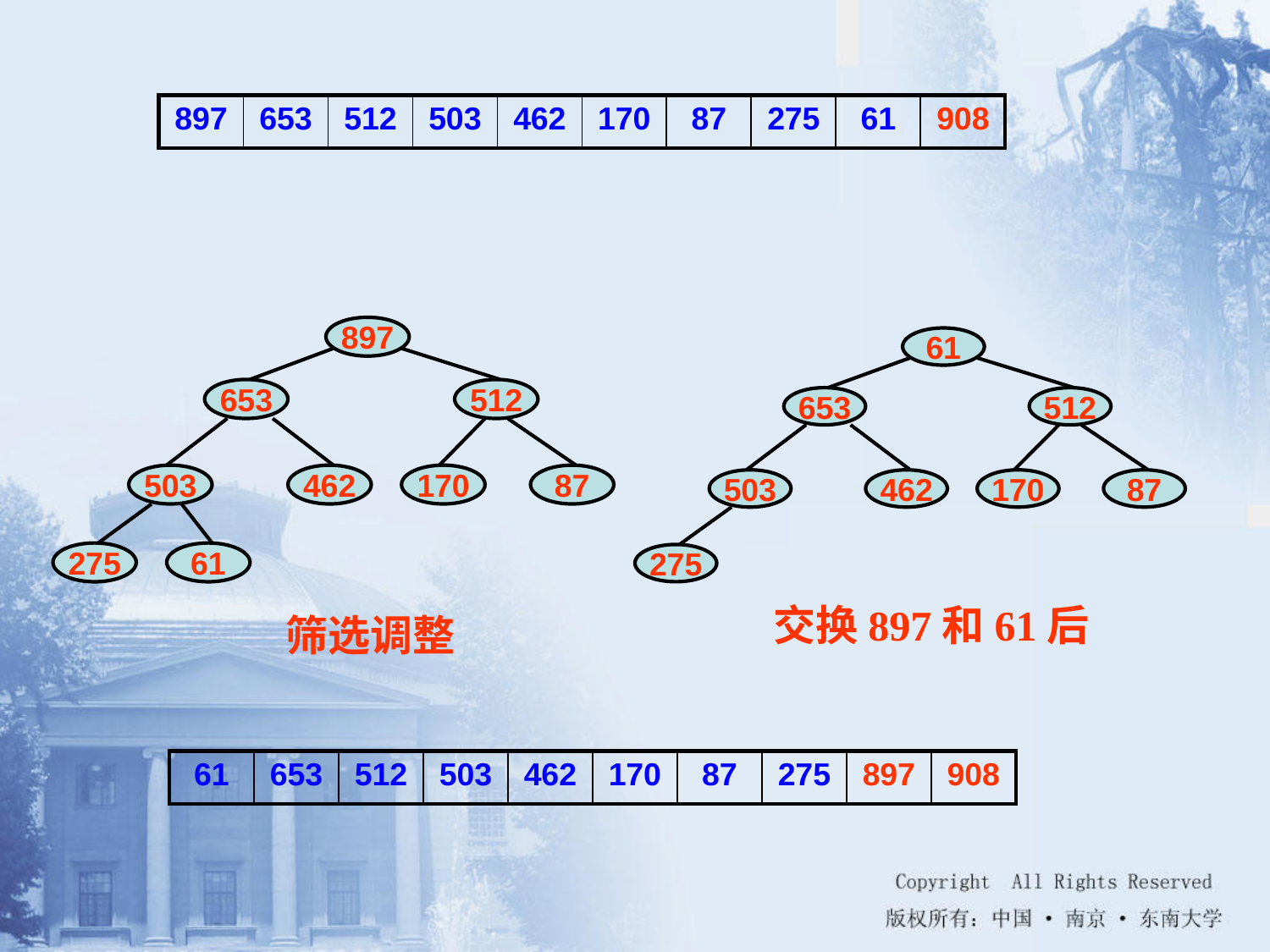

| 897 | 653 | 512 | 503 | 462 | 170 | 87 | 275 | 61 | 908 |
| --- | --- | --- | --- | --- | --- | --- | --- | --- | --- |
897
61

653
512
653
512

503
462
170
87
503
462
170
87

275
61
275
交换897和61后
筛选调整
| 61 | 653 | 512 | 503 | 462 | 170 | 87 | 275 | 897 | 908 |
| --- | --- | --- | --- | --- | --- | --- | --- | --- | --- |